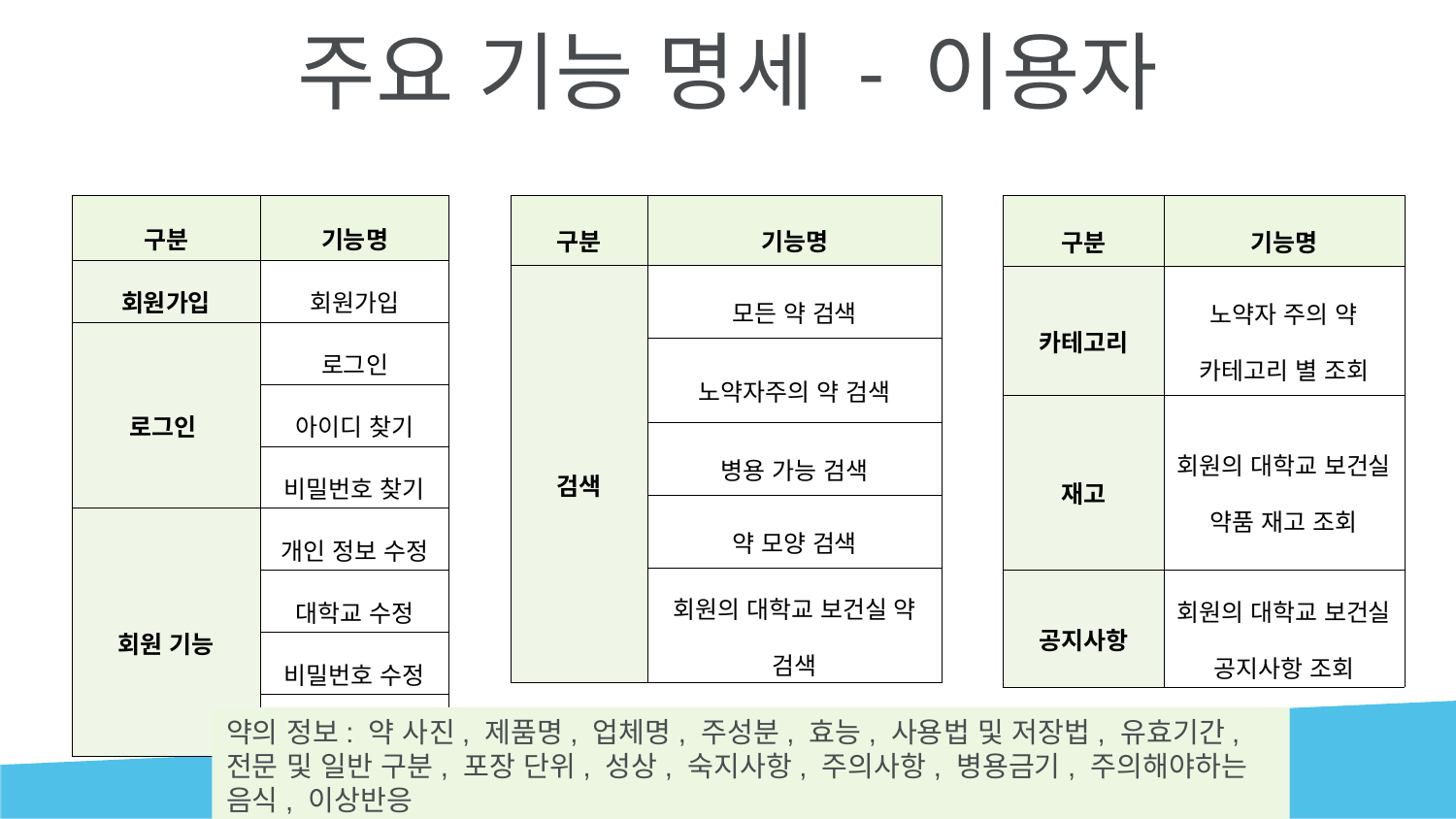

# 주요 기능 명세 - 이용자
| 구분 | 기능명 |
| --- | --- |
| 회원가입 | 회원가입 |
| 로그인 | 로그인 |
|  | 아이디 찾기 |
|  | 비밀번호 찾기 |
| 회원 기능 | 개인 정보 수정 |
|  | 대학교 수정 |
|  | 비밀번호 수정 |
|  | 개인정보 조회 |
| 구분 | 기능명 |
| --- | --- |
| 검색 | 모든 약 검색 |
|  | 노약자주의 약 검색 |
|  | 병용 가능 검색 |
|  | 약 모양 검색 |
|  | 회원의 대학교 보건실 약 검색 |
| 구분 | 기능명 |
| --- | --- |
| 카테고리 | 노약자 주의 약 카테고리 별 조회 |
| 재고 | 회원의 대학교 보건실 약품 재고 조회 |
| 공지사항 | 회원의 대학교 보건실 공지사항 조회 |
약의 정보: 약 사진, 제품명, 업체명, 주성분, 효능, 사용법 및 저장법, 유효기간, 전문 및 일반 구분, 포장 단위, 성상, 숙지사항, 주의사항, 병용금기, 주의해야하는 음식, 이상반응